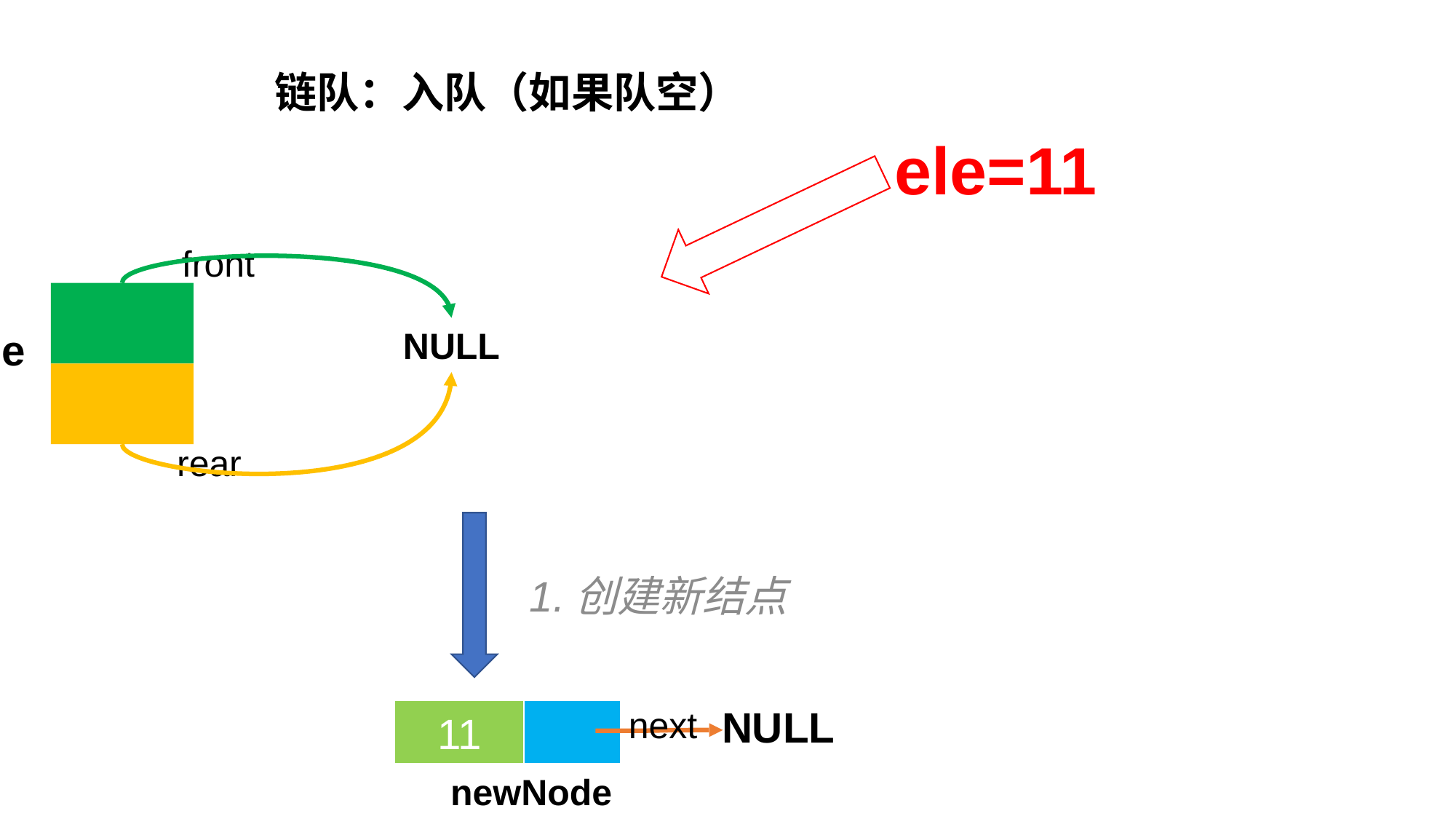

链队：入队（如果队空）
ele=11

front

queue
NULL
rear

1.创建新结点
NULL
next
11

newNode

2.将新结点入队。队头指针和队尾指针都指向新结点
front

queue
NULL
NULL
next
11

newNode
rear

front

queue
NULL
next
NULL
11

newNode
rear

去掉虚线
front

queue
NULL
11

next
newNode
rear